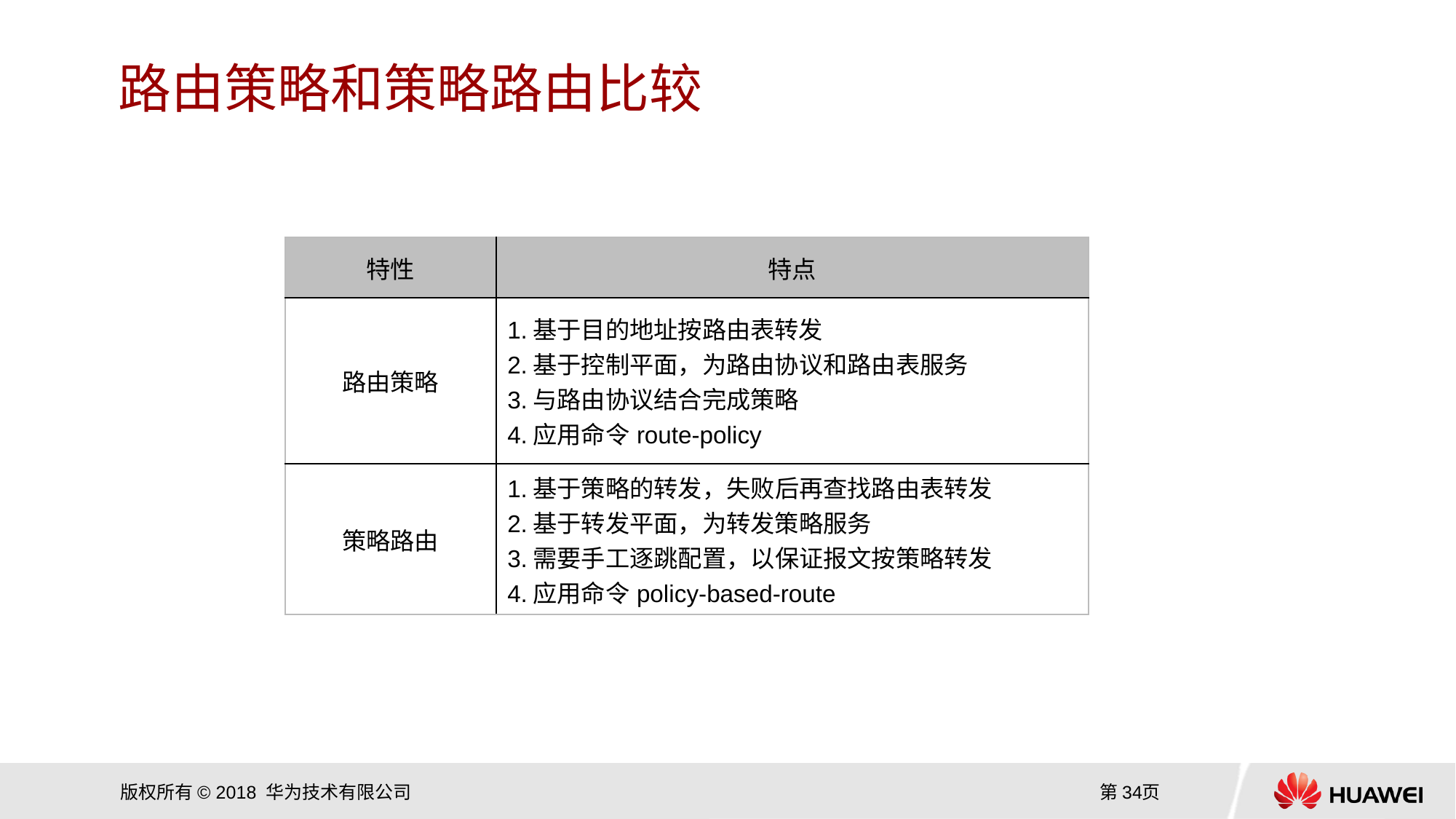

# 路由策略和策略路由比较
| 特性 | 特点 |
| --- | --- |
| 路由策略 | 1.基于目的地址按路由表转发 2.基于控制平面，为路由协议和路由表服务 3.与路由协议结合完成策略 4.应用命令route-policy |
| 策略路由 | 1.基于策略的转发，失败后再查找路由表转发 2.基于转发平面，为转发策略服务 3.需要手工逐跳配置，以保证报文按策略转发 4.应用命令policy-based-route |